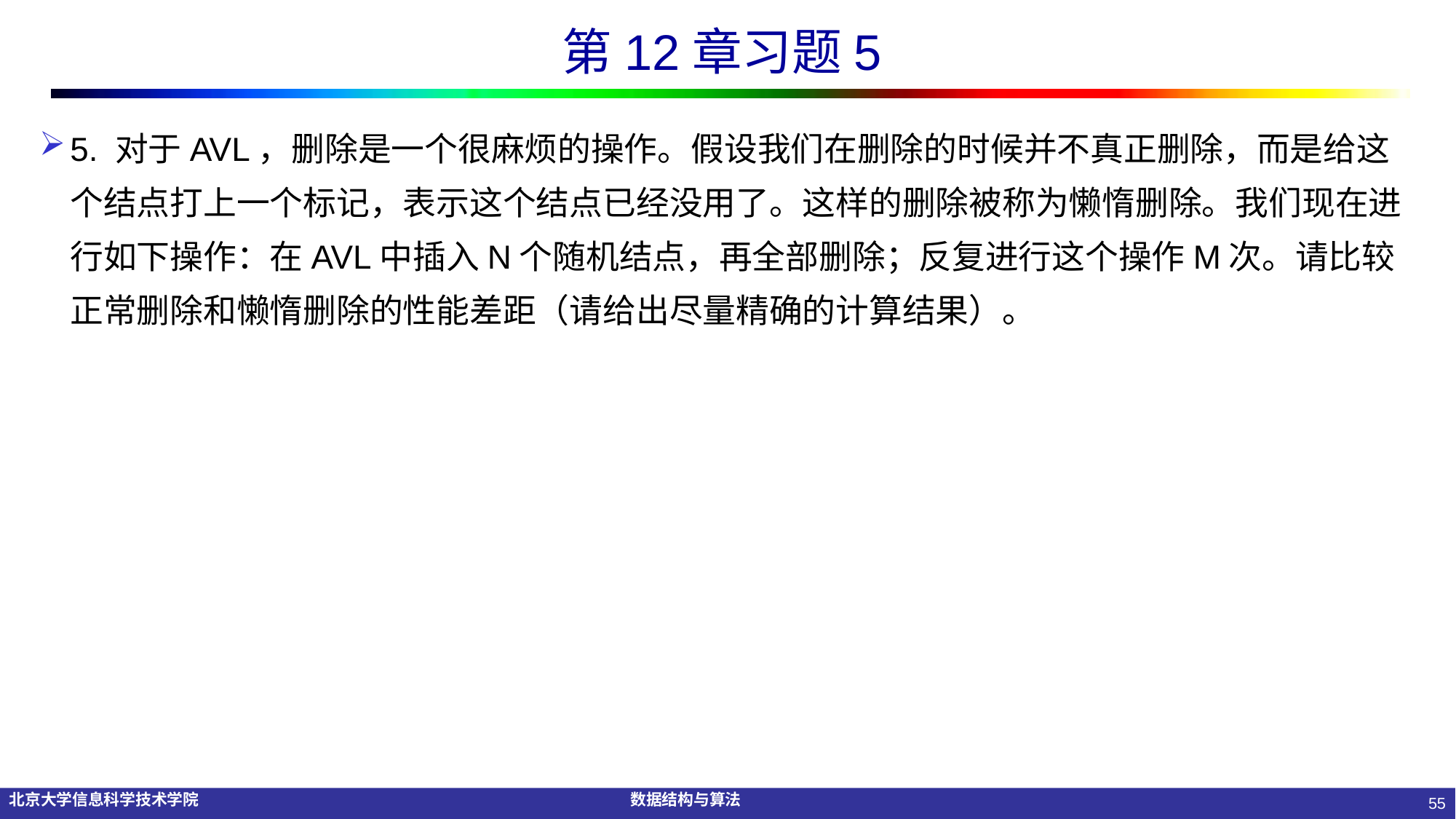

# 第12章习题5
5. 对于AVL，删除是一个很麻烦的操作。假设我们在删除的时候并不真正删除，而是给这个结点打上一个标记，表示这个结点已经没用了。这样的删除被称为懒惰删除。我们现在进行如下操作：在AVL中插入N个随机结点，再全部删除；反复进行这个操作M次。请比较正常删除和懒惰删除的性能差距（请给出尽量精确的计算结果）。
55